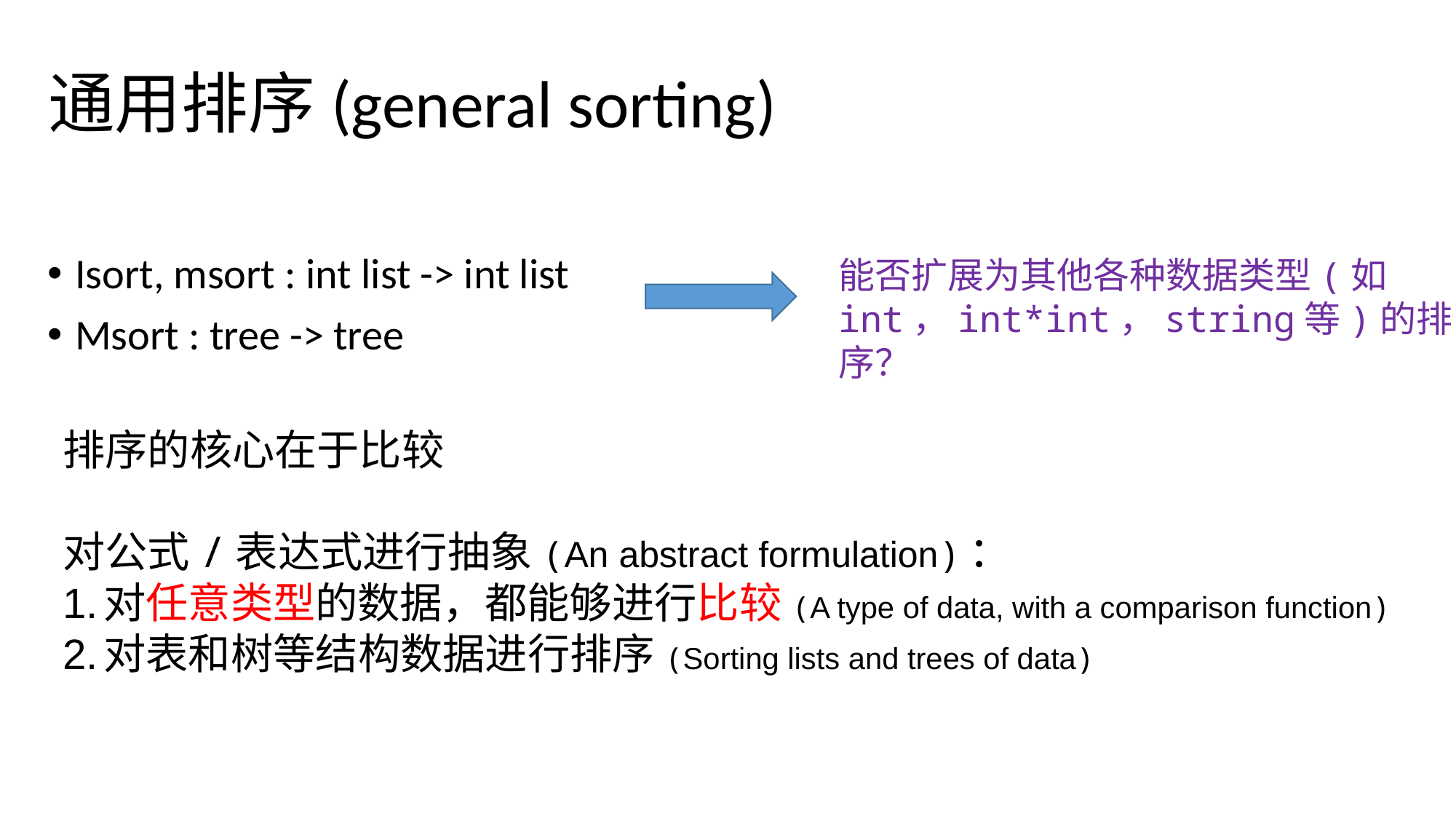

# 通用排序(general sorting)
Isort, msort : int list -> int list
Msort : tree -> tree
能否扩展为其他各种数据类型(如int，int*int，string等)的排序？

排序的核心在于比较

对公式/表达式进行抽象(An abstract formulation)：
对任意类型的数据，都能够进行比较(A type of data, with a comparison function)
对表和树等结构数据进行排序(Sorting lists and trees of data)